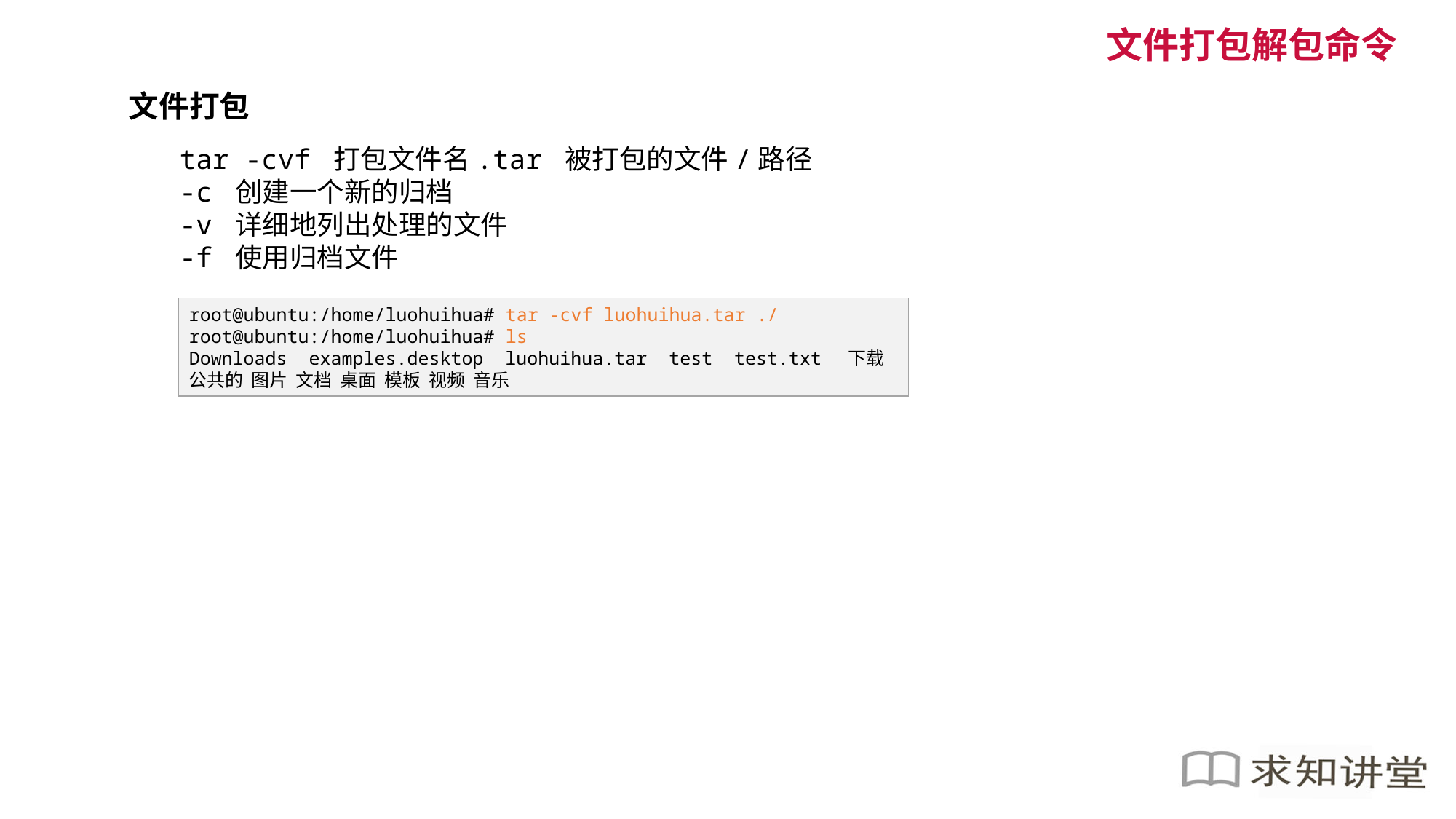

文件打包解包命令
文件打包
tar -cvf 打包文件名.tar 被打包的文件/路径
-c 创建一个新的归档
-v 详细地列出处理的文件
-f 使用归档文件
root@ubuntu:/home/luohuihua# tar -cvf luohuihua.tar ./
root@ubuntu:/home/luohuihua# ls
Downloads  examples.desktop  luohuihua.tar  test  test.txt  下载  公共的  图片  文档  桌面  模板  视频  音乐